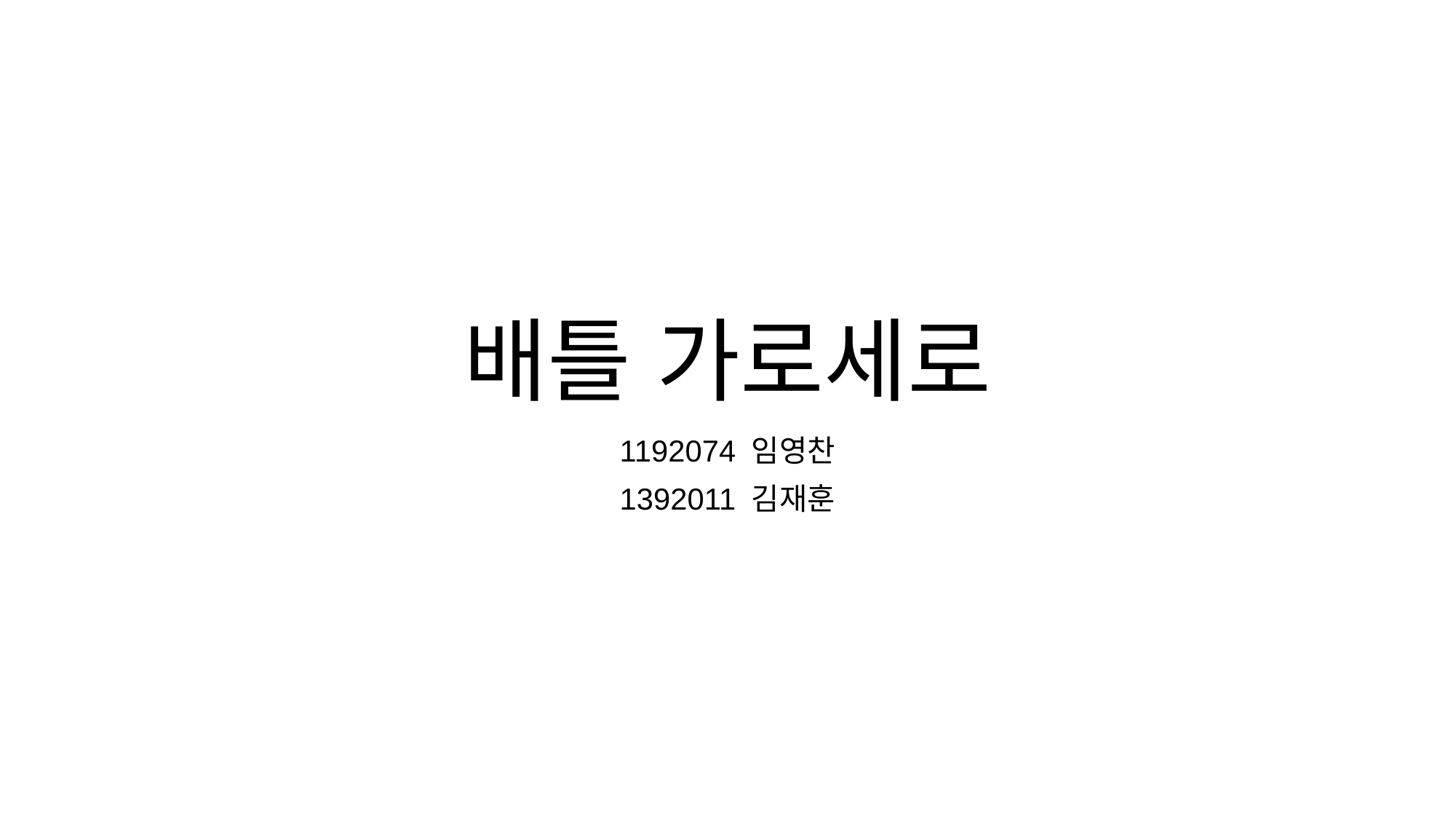

# 배틀 가로세로
1192074 임영찬
1392011 김재훈